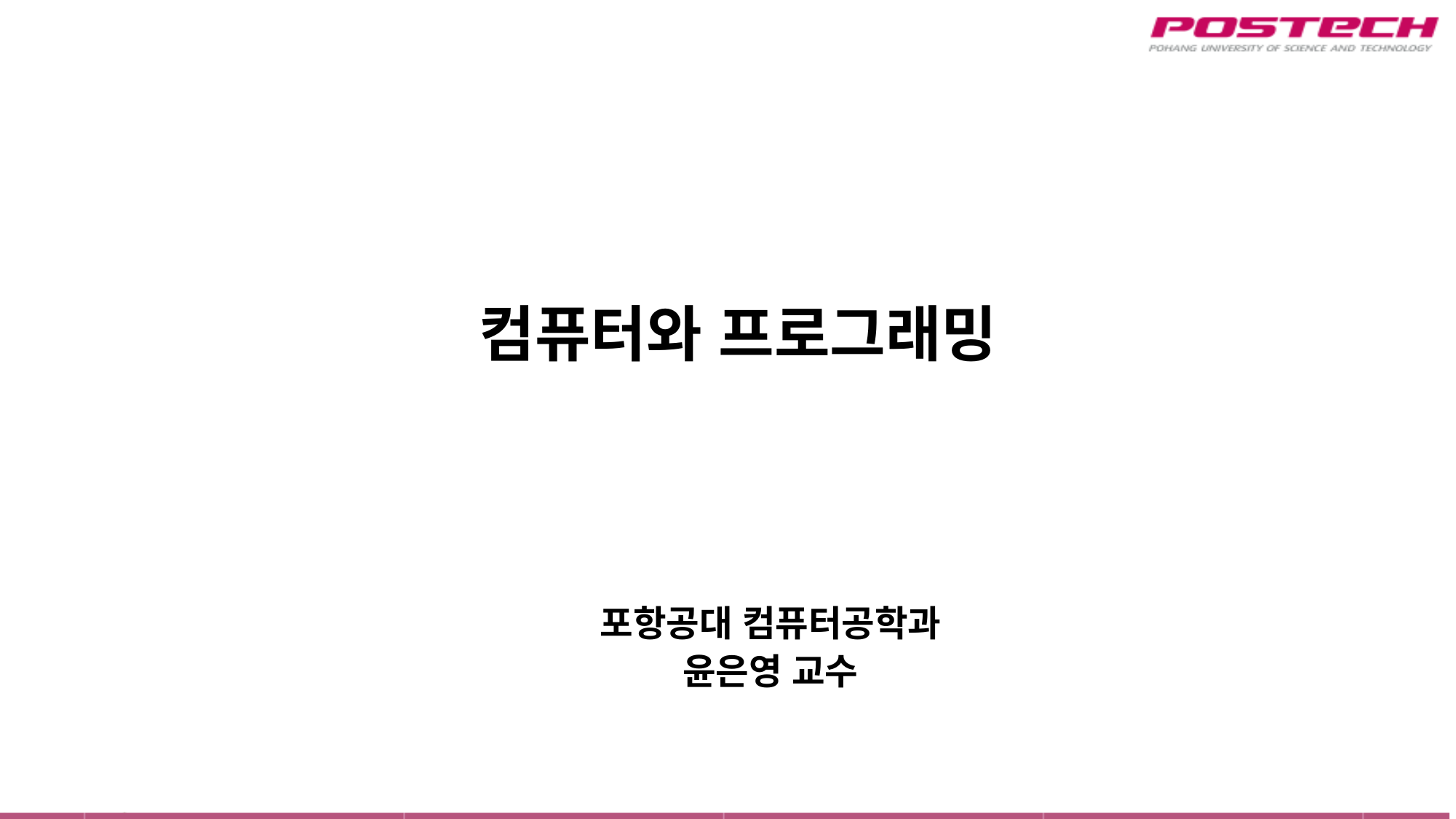

# 컴퓨터와 프로그래밍
포항공대 컴퓨터공학과
윤은영 교수